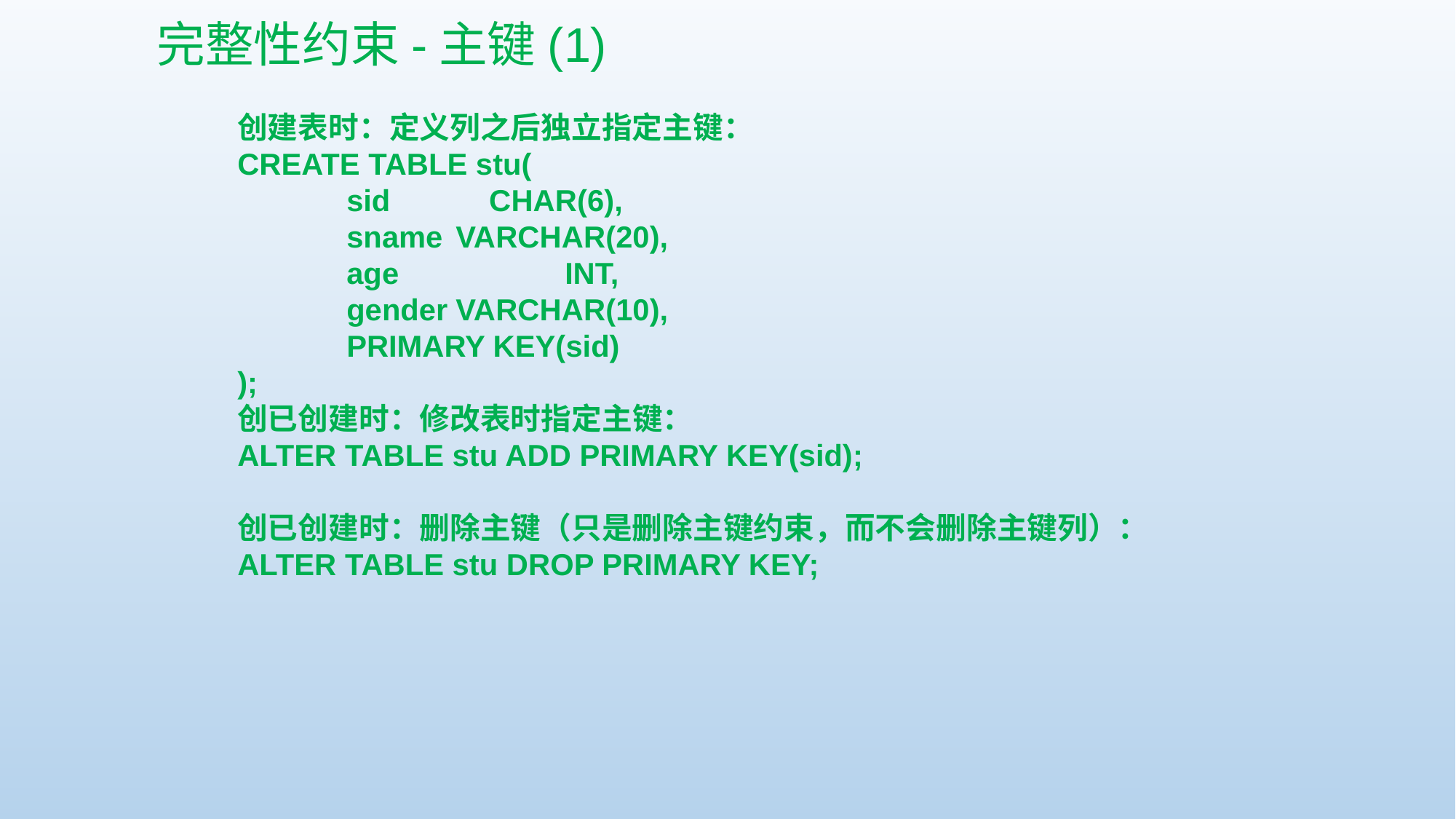

完整性约束-主键(1)
创建表时：定义列之后独立指定主键：
CREATE TABLE stu(
	sid	    CHAR(6),
	sname	VARCHAR(20),
	age		INT,
	gender	VARCHAR(10),
	PRIMARY KEY(sid)
);
创已创建时：修改表时指定主键：
ALTER TABLE stu ADD PRIMARY KEY(sid);

创已创建时：删除主键（只是删除主键约束，而不会删除主键列）：
ALTER TABLE stu DROP PRIMARY KEY;